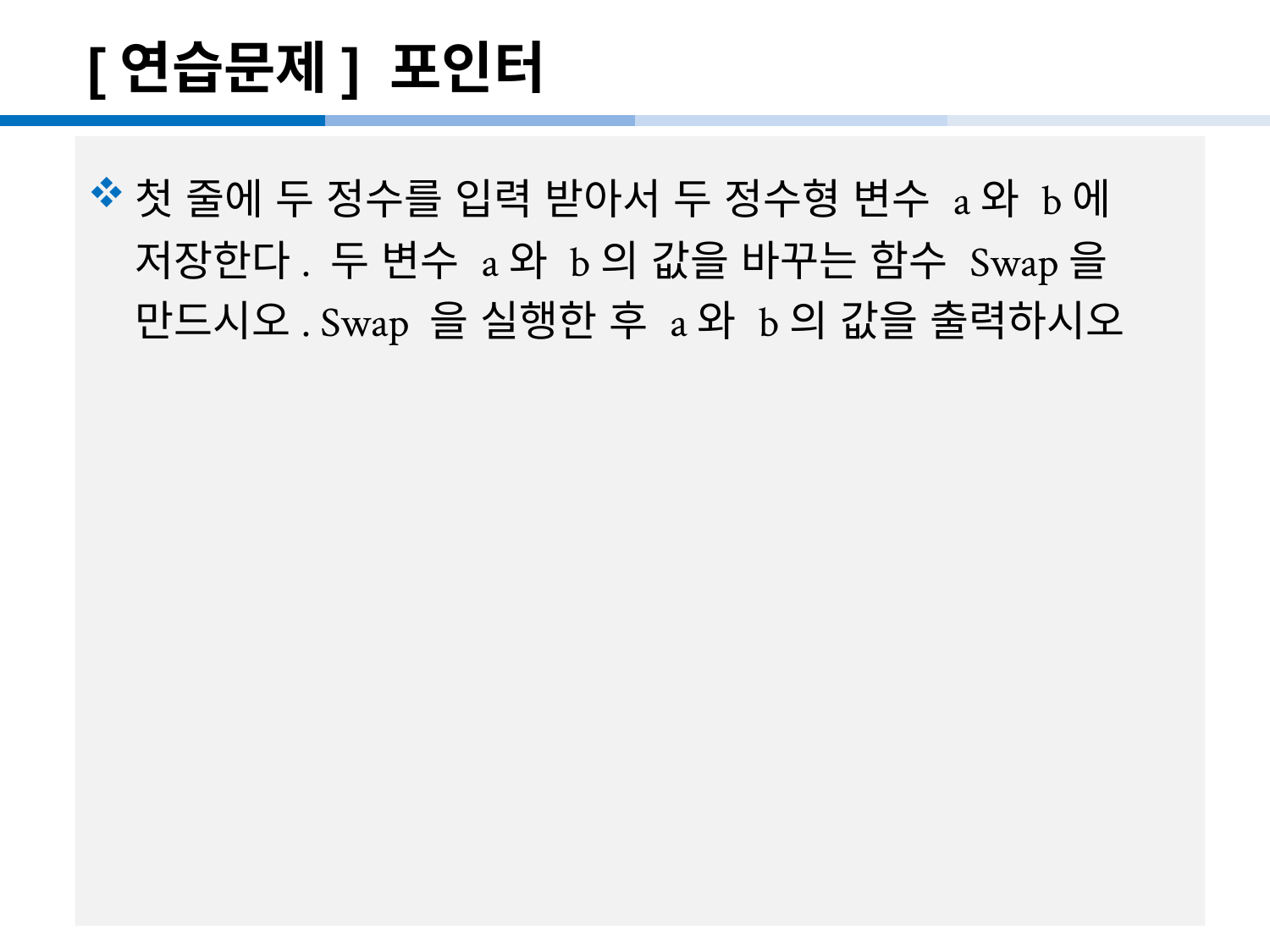

# [연습문제] 포인터
첫 줄에 두 정수를 입력 받아서 두 정수형 변수 a와 b에 저장한다. 두 변수 a와 b의 값을 바꾸는 함수 Swap을 만드시오. Swap 을 실행한 후 a와 b의 값을 출력하시오